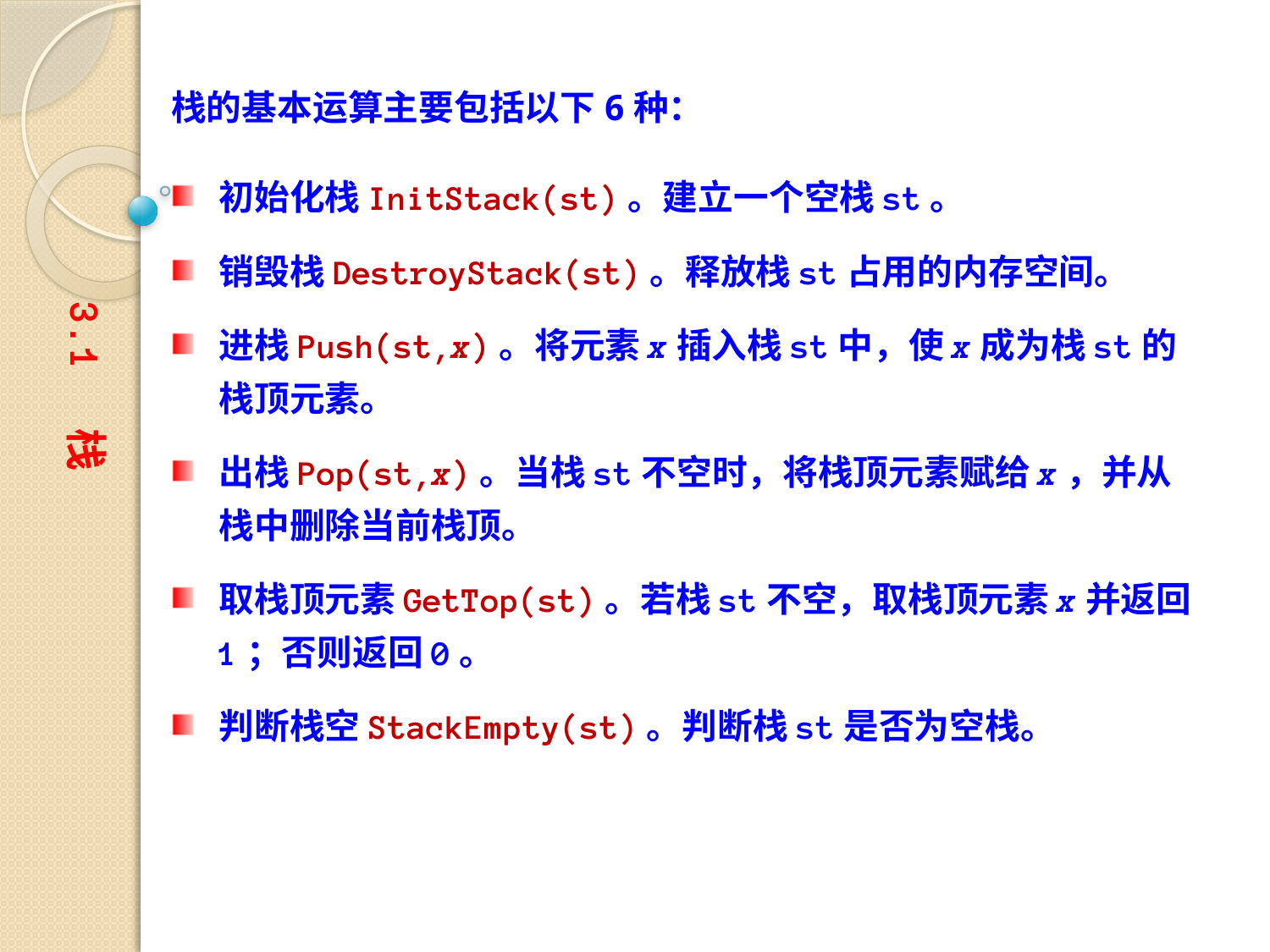

栈的基本运算主要包括以下6种：
初始化栈InitStack(st)。建立一个空栈st。
销毁栈DestroyStack(st)。释放栈st占用的内存空间。
进栈Push(st,x)。将元素x插入栈st中，使x成为栈st的栈顶元素。
出栈Pop(st,x)。当栈st不空时，将栈顶元素赋给x，并从栈中删除当前栈顶。
取栈顶元素GetTop(st)。若栈st不空，取栈顶元素x并返回1；否则返回0。
判断栈空StackEmpty(st)。判断栈st是否为空栈。
3.1  栈